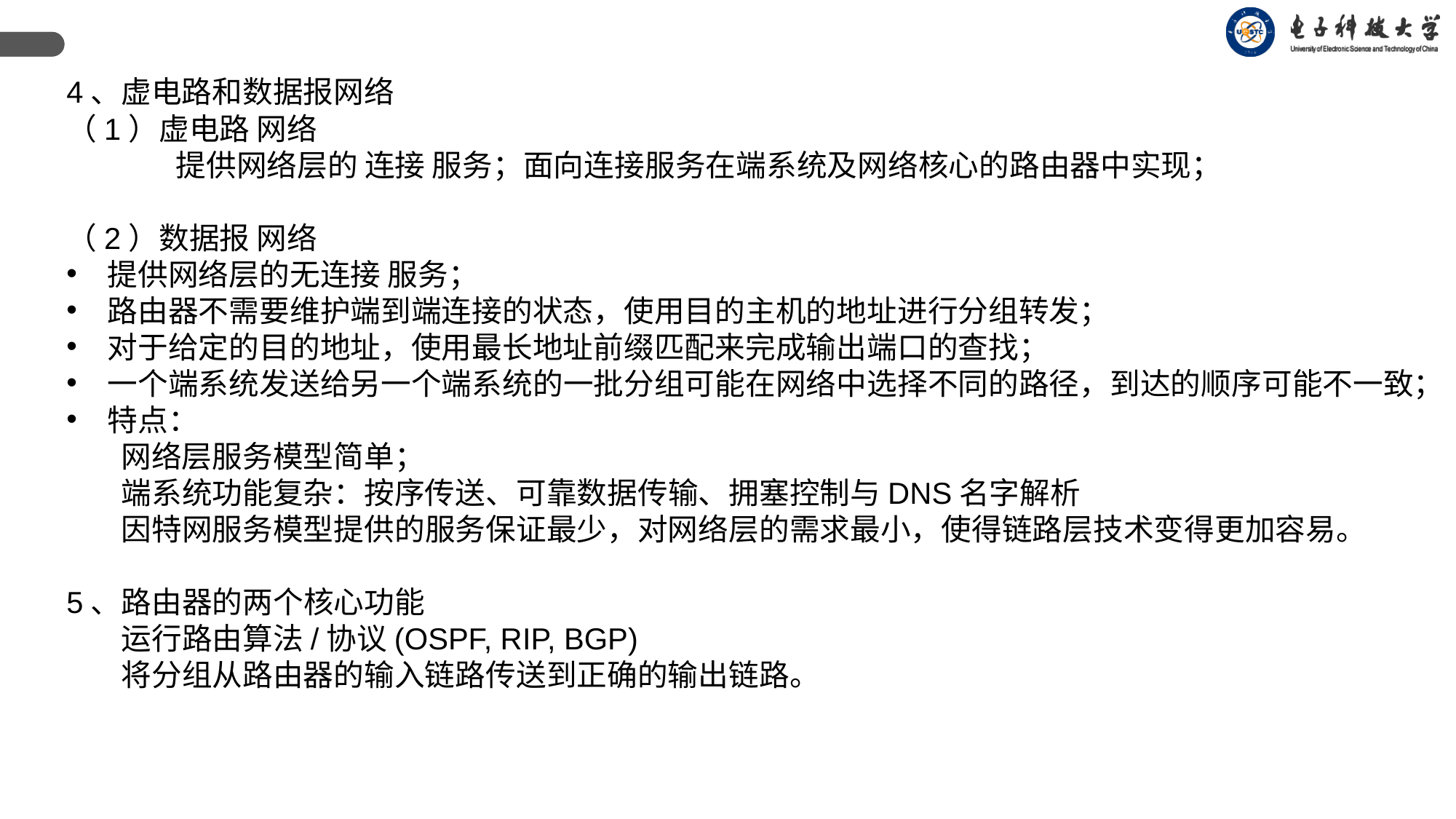

4、虚电路和数据报网络
（1）虚电路 网络
	提供网络层的 连接 服务；面向连接服务在端系统及网络核心的路由器中实现；

（2）数据报 网络
提供网络层的无连接 服务；
路由器不需要维护端到端连接的状态，使用目的主机的地址进行分组转发；
对于给定的目的地址，使用最长地址前缀匹配来完成输出端口的查找；
一个端系统发送给另一个端系统的一批分组可能在网络中选择不同的路径，到达的顺序可能不一致；
特点：
网络层服务模型简单；
端系统功能复杂：按序传送、可靠数据传输、拥塞控制与DNS名字解析
因特网服务模型提供的服务保证最少，对网络层的需求最小，使得链路层技术变得更加容易。

5、路由器的两个核心功能
运行路由算法/协议(OSPF, RIP, BGP)
将分组从路由器的输入链路传送到正确的输出链路。